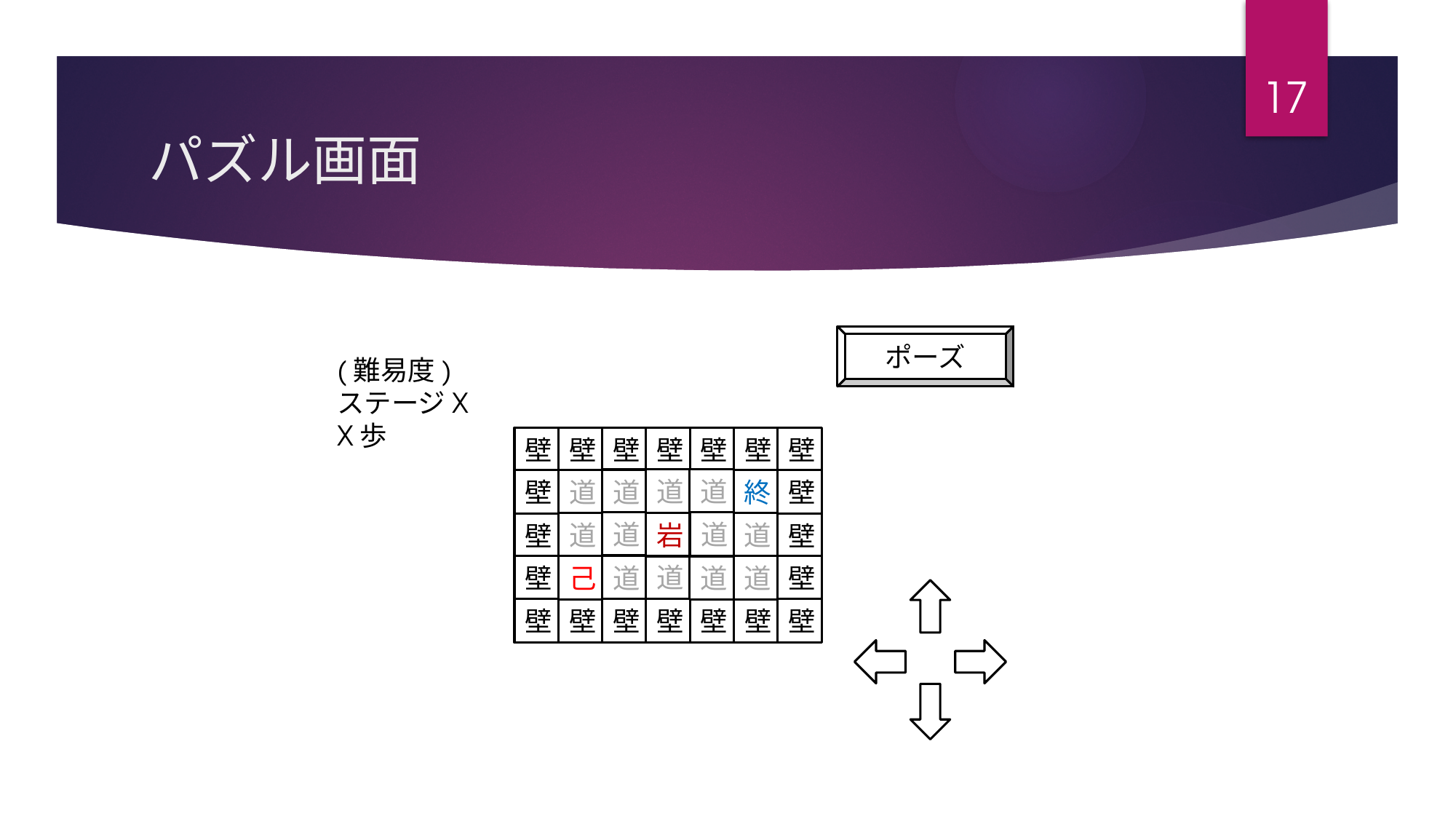

17
# パズル画面

ポーズ
(難易度)
ステージX
X歩
壁
壁
壁
壁
壁
壁
壁
道
道
道
壁
道
終
壁
道
道
岩
道
道
壁
壁
道
道
己
道
壁
壁
道

壁
壁
壁
壁
壁
壁
壁